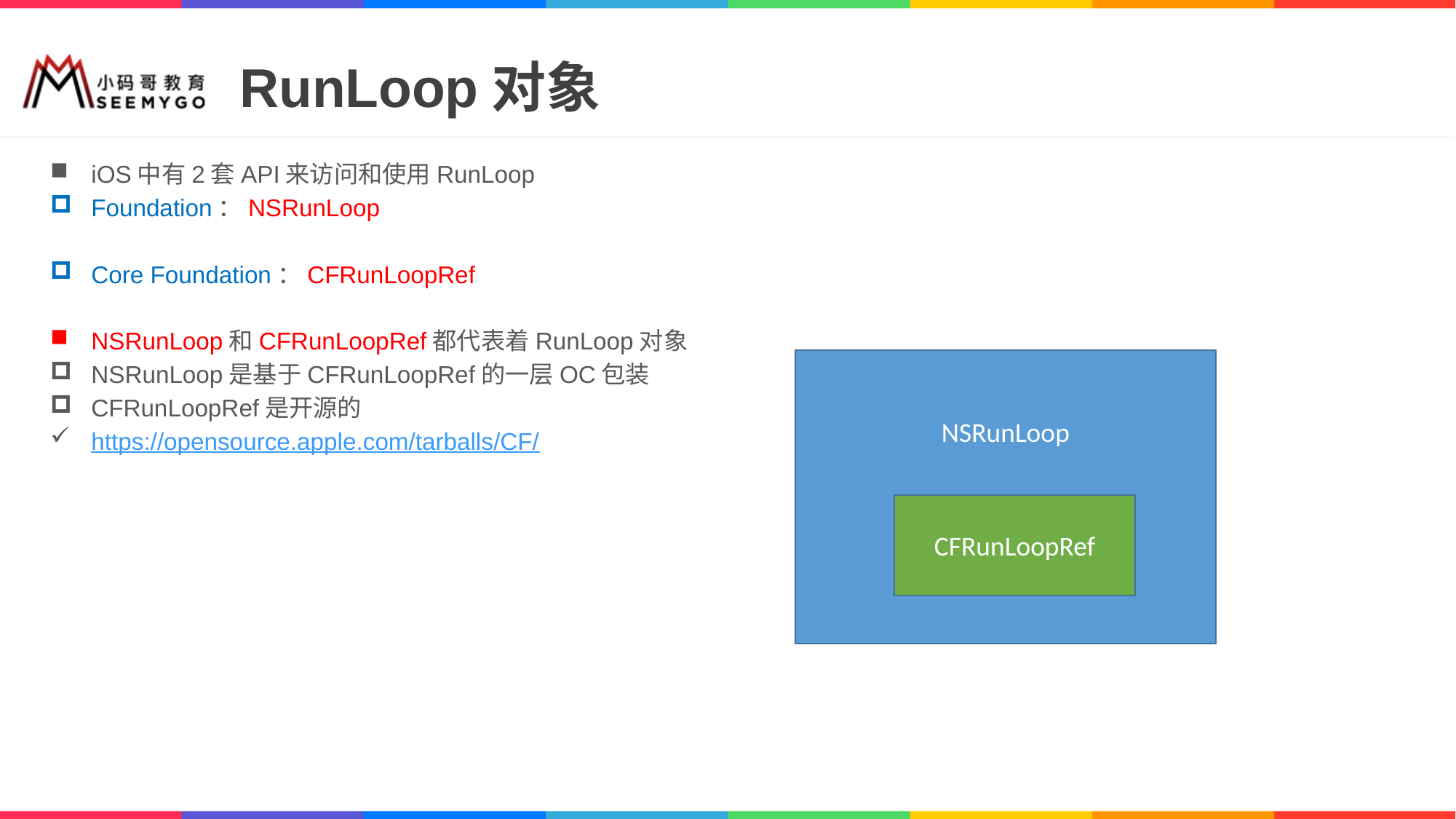

# RunLoop对象
iOS中有2套API来访问和使用RunLoop
Foundation：NSRunLoop

Core Foundation：CFRunLoopRef

NSRunLoop和CFRunLoopRef都代表着RunLoop对象
NSRunLoop是基于CFRunLoopRef的一层OC包装
CFRunLoopRef是开源的
https://opensource.apple.com/tarballs/CF/
NSRunLoop

CFRunLoopRef